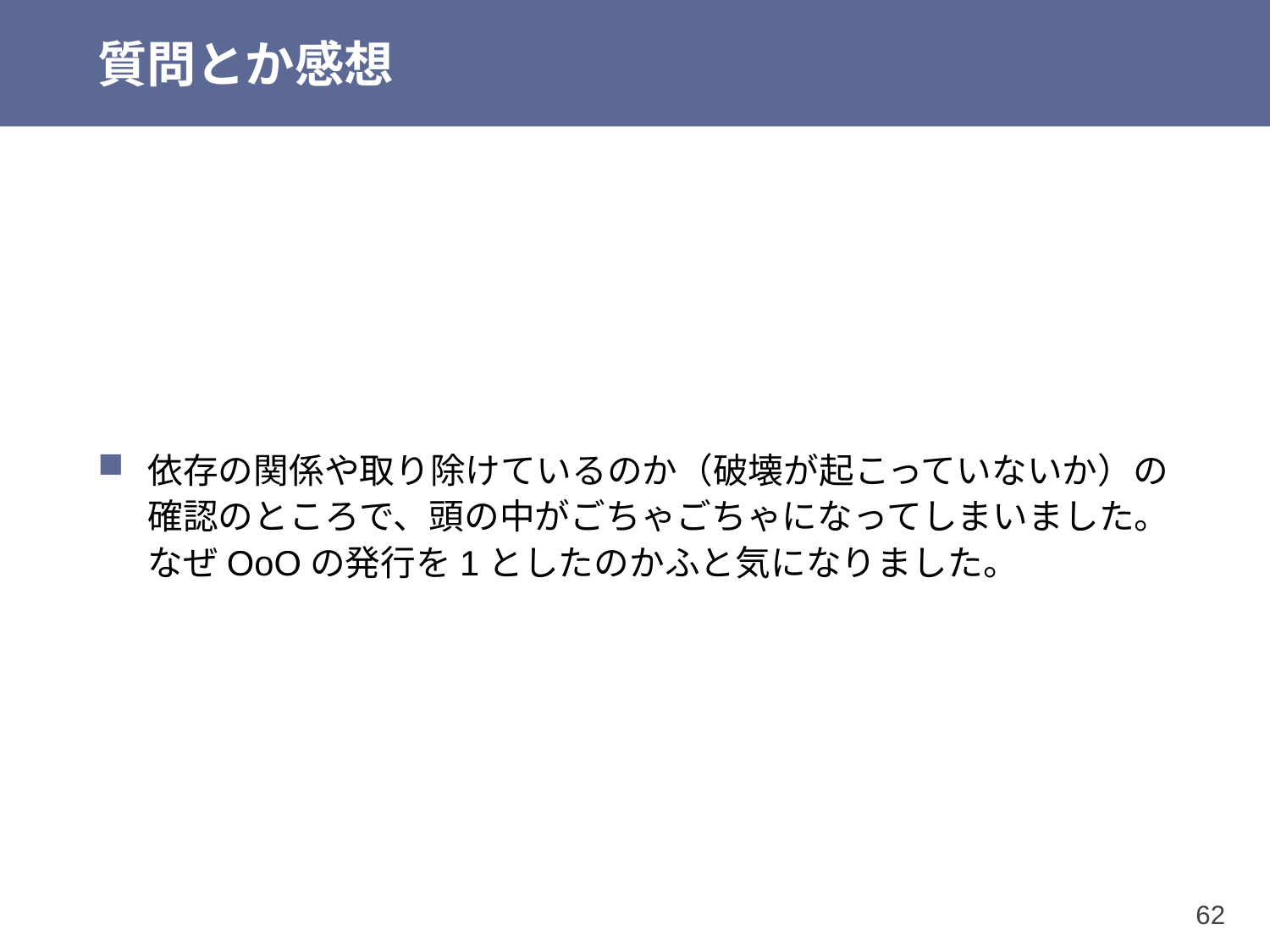

# 質問とか感想
依存の関係や取り除けているのか（破壊が起こっていないか）の確認のところで、頭の中がごちゃごちゃになってしまいました。なぜOoOの発行を1としたのかふと気になりました。